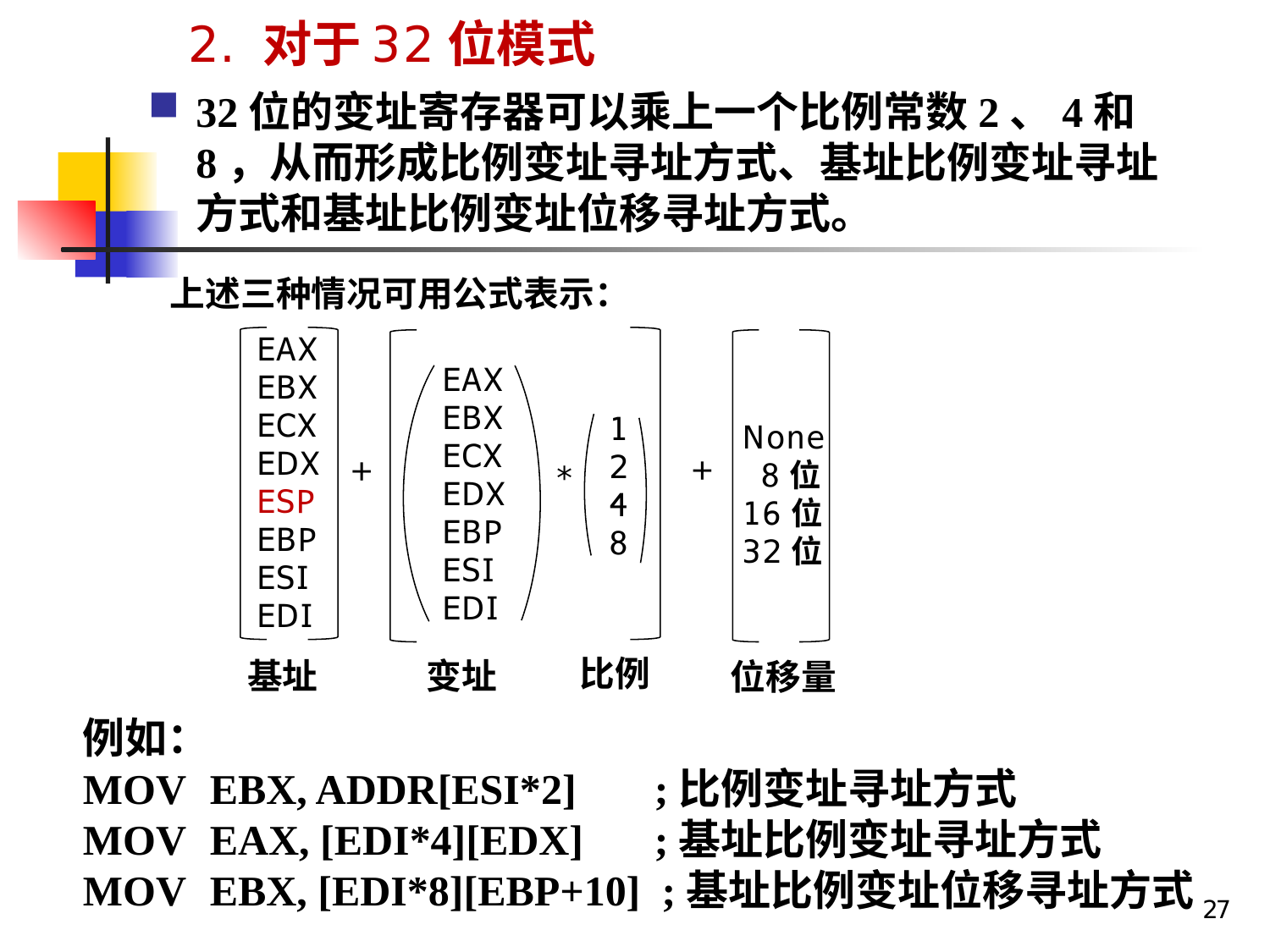

2. 对于32位模式
32位的变址寄存器可以乘上一个比例常数2、4和8，从而形成比例变址寻址方式、基址比例变址寻址方式和基址比例变址位移寻址方式。
上述三种情况可用公式表示：

EAX
EBX
ECX
EDX
ESP
EBP
ESI
EDI

EAX
EBX
ECX
EDX
EBP
ESI
EDI
1
2
4
8
None
  8位
16位
32位
+
+
*
比例
变址
基址
位移量
例如：
MOV	EBX, ADDR[ESI*2]	      ;比例变址寻址方式
MOV	EAX, [EDI*4][EDX]	      ;基址比例变址寻址方式
MOV	EBX, [EDI*8][EBP+10]  ;基址比例变址位移寻址方式
27